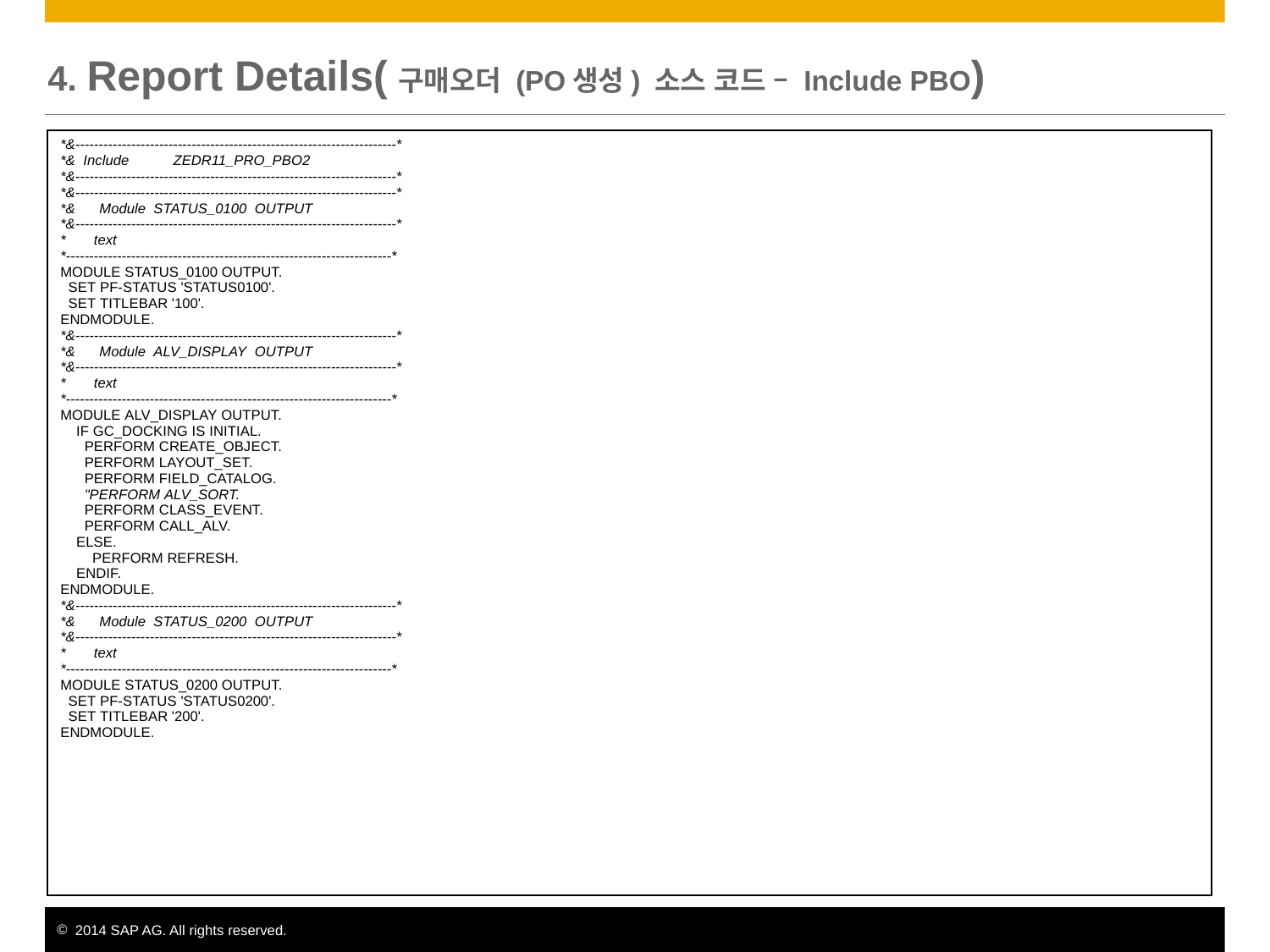

# 4. Report Details(구매오더 (PO생성) 소스 코드 – Include PBO)
| \*&---------------------------------------------------------------------\* \*&  Include           ZEDR11\_PRO\_PBO2 \*&---------------------------------------------------------------------\* \*&---------------------------------------------------------------------\* \*&      Module  STATUS\_0100  OUTPUT \*&---------------------------------------------------------------------\* \*       text \*----------------------------------------------------------------------\* MODULE STATUS\_0100 OUTPUT.   SET PF-STATUS 'STATUS0100'.   SET TITLEBAR '100'. ENDMODULE. \*&---------------------------------------------------------------------\* \*&      Module  ALV\_DISPLAY  OUTPUT \*&---------------------------------------------------------------------\* \*       text \*----------------------------------------------------------------------\* MODULE ALV\_DISPLAY OUTPUT.     IF GC\_DOCKING IS INITIAL.       PERFORM CREATE\_OBJECT.       PERFORM LAYOUT\_SET.       PERFORM FIELD\_CATALOG.       "PERFORM ALV\_SORT.       PERFORM CLASS\_EVENT.       PERFORM CALL\_ALV.     ELSE.         PERFORM REFRESH.     ENDIF. ENDMODULE. \*&---------------------------------------------------------------------\* \*&      Module  STATUS\_0200  OUTPUT \*&---------------------------------------------------------------------\* \*       text \*----------------------------------------------------------------------\* MODULE STATUS\_0200 OUTPUT.   SET PF-STATUS 'STATUS0200'.   SET TITLEBAR '200'. ENDMODULE. |
| --- |